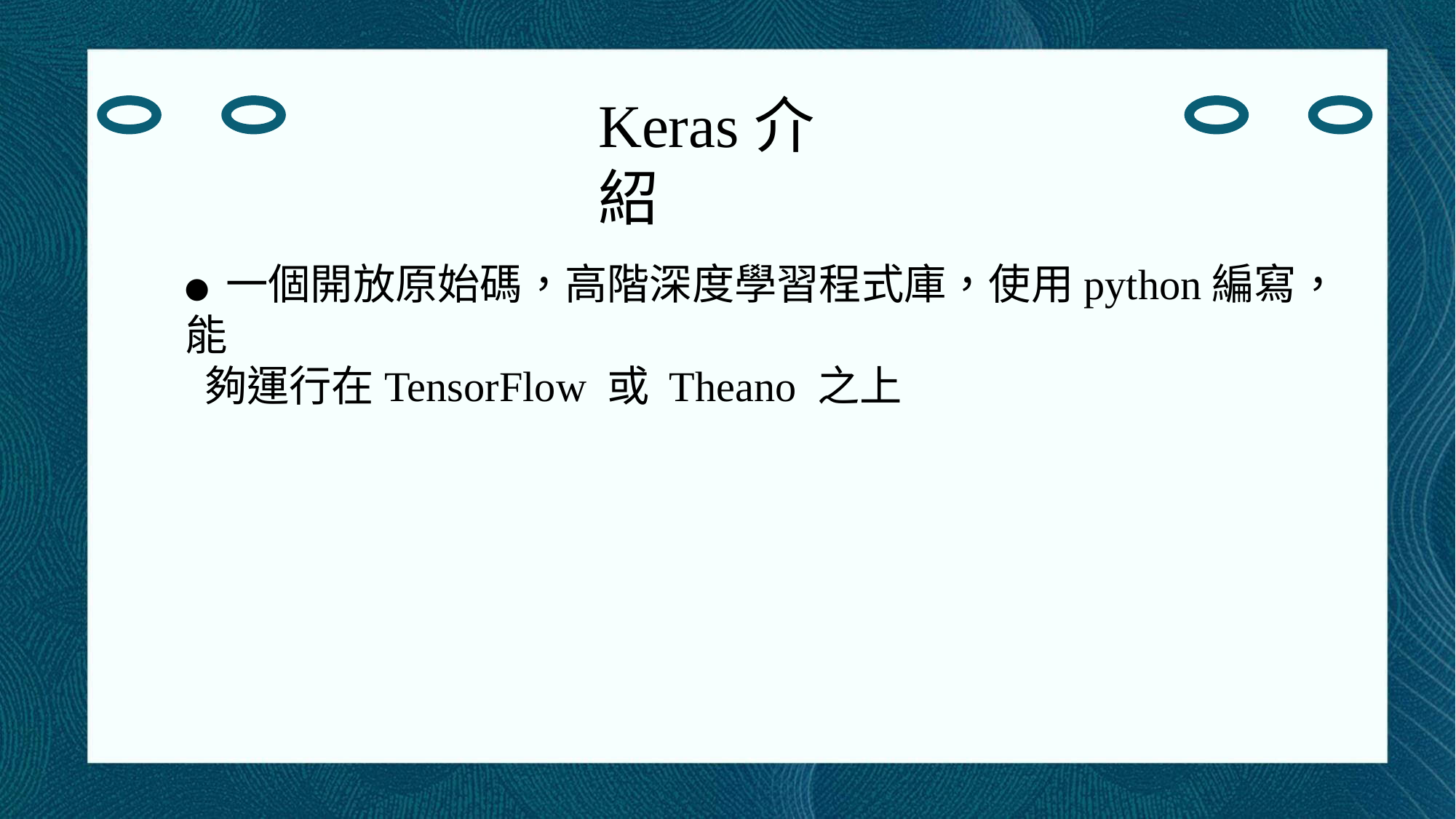

Keras介紹

●  一個開放原始碼，高階深度學習程式庫，使用python編寫，能
 夠運行在TensorFlow 或 Theano 之上